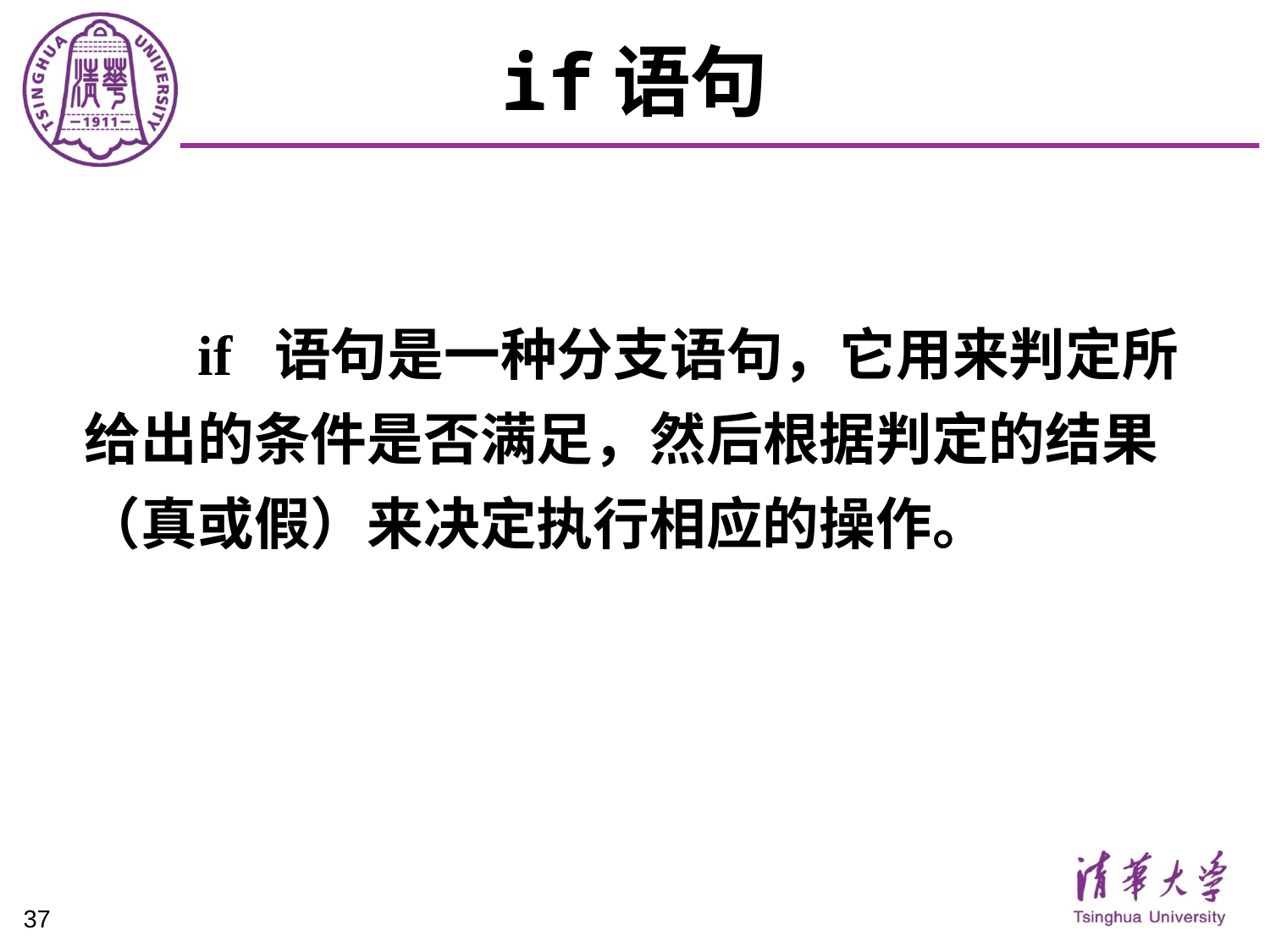

# if语句
        if  语句是一种分支语句，它用来判定所
给出的条件是否满足，然后根据判定的结果
（真或假）来决定执行相应的操作。
37